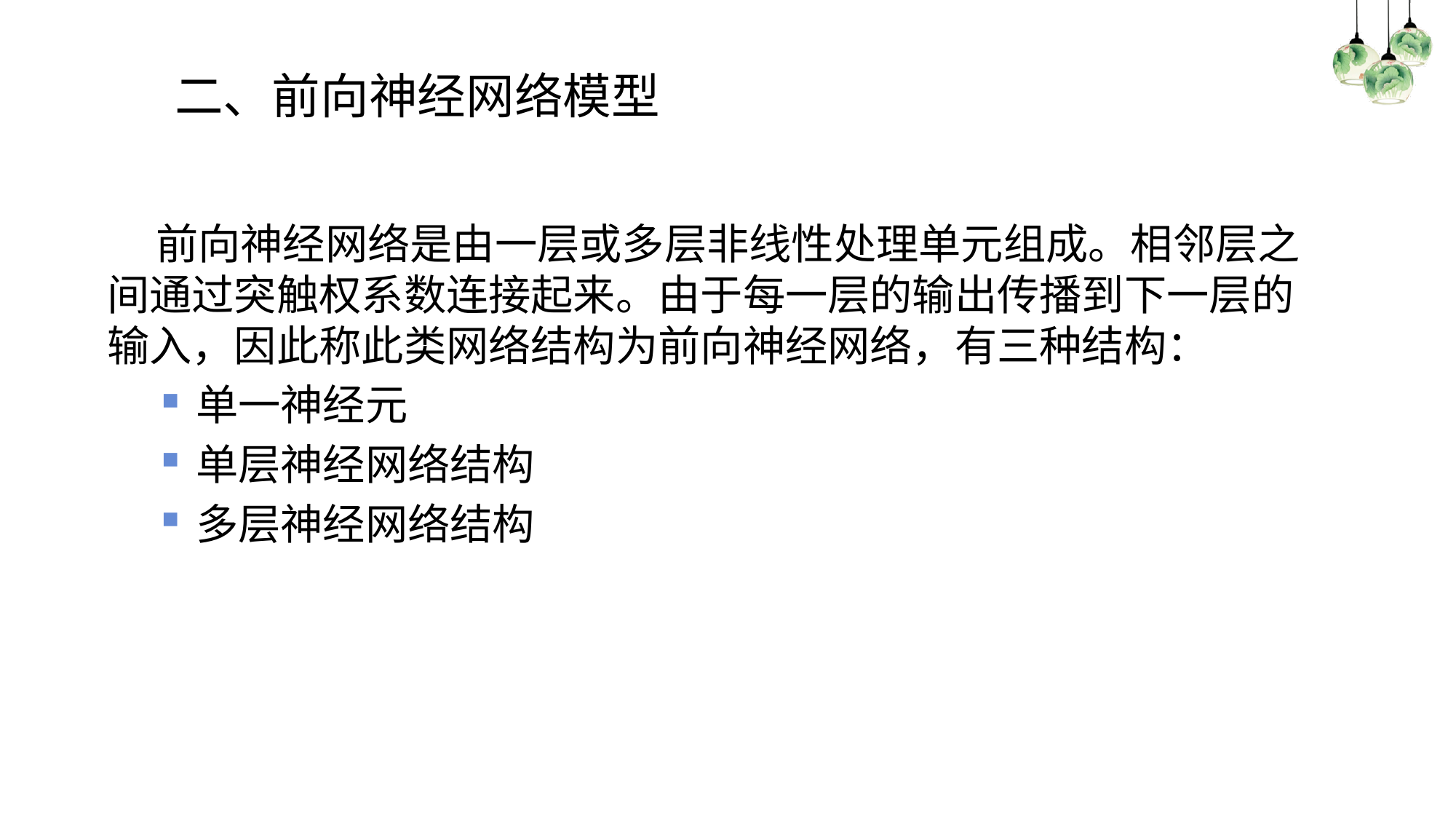

二、前向神经网络模型
    前向神经网络是由一层或多层非线性处理单元组成。相邻层之间通过突触权系数连接起来。由于每一层的输出传播到下一层的输入，因此称此类网络结构为前向神经网络，有三种结构：
单一神经元
单层神经网络结构
多层神经网络结构